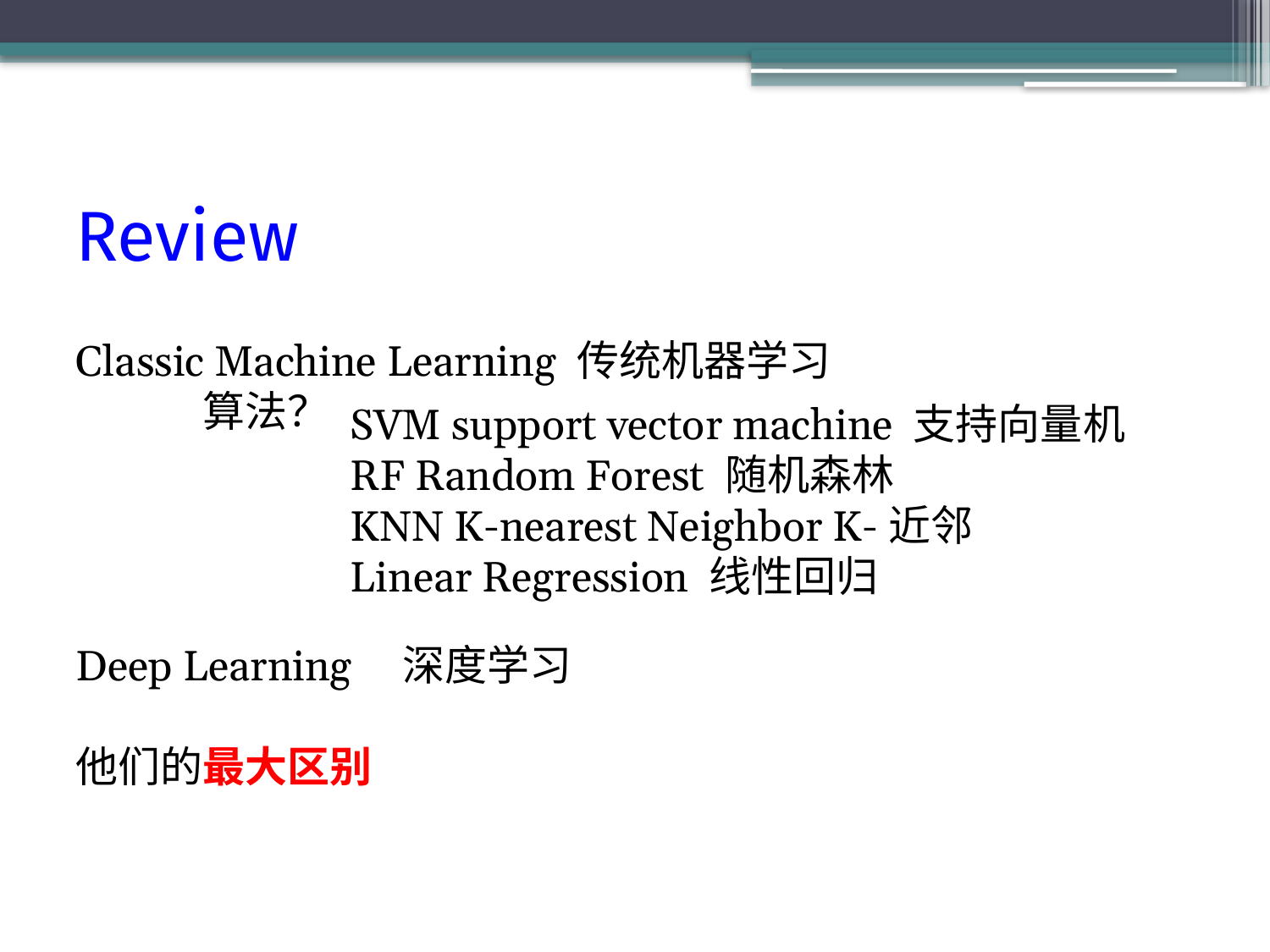

# Review
Classic Machine Learning 传统机器学习
	算法？

Deep Learning    深度学习

他们的最大区别
SVM support vector machine 支持向量机
RF Random Forest 随机森林
KNN K-nearest Neighbor K-近邻
Linear Regression 线性回归